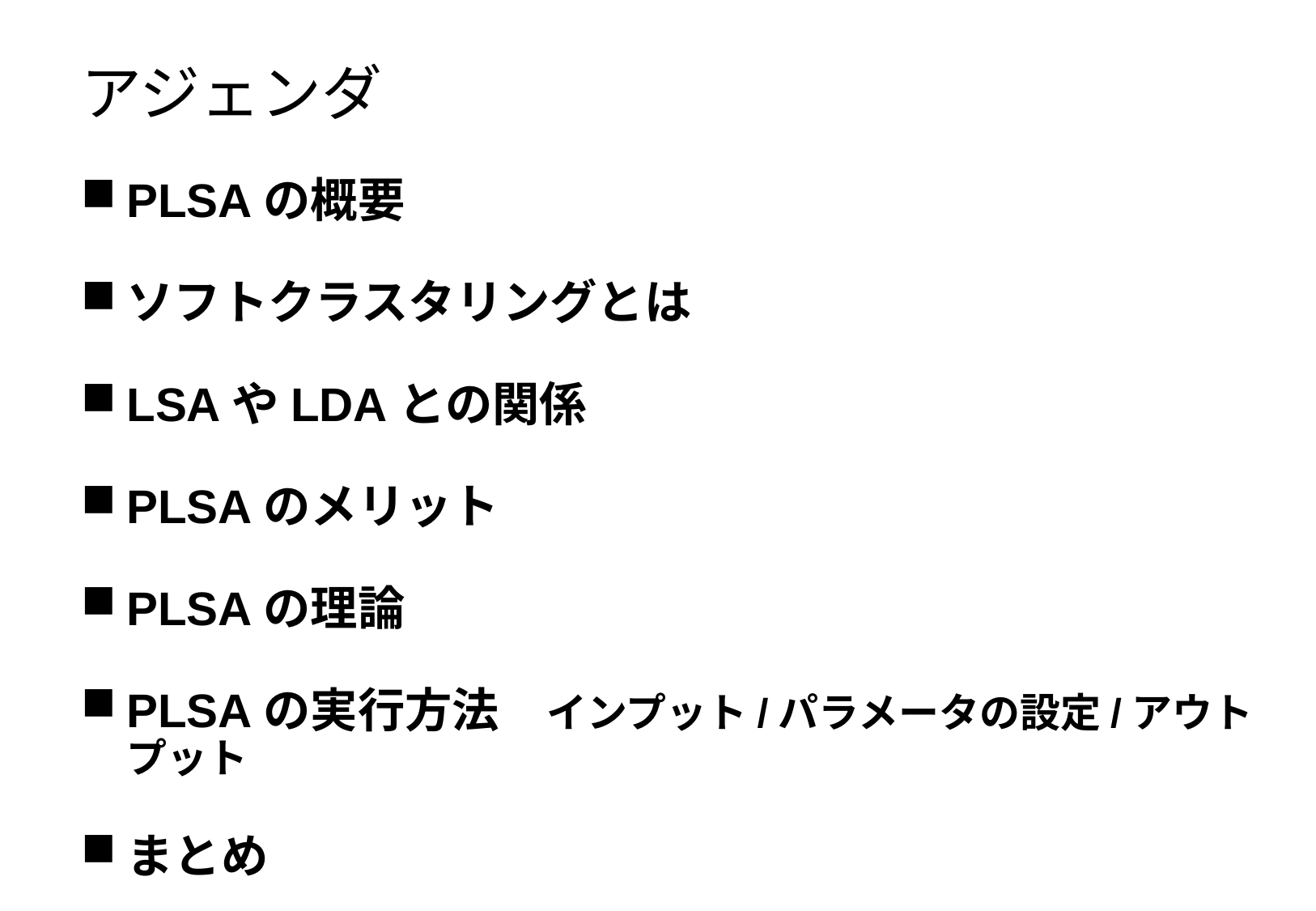

# アジェンダ
PLSAの概要

ソフトクラスタリングとは

LSAやLDAとの関係

PLSAのメリット

PLSAの理論

PLSAの実行方法　インプット/パラメータの設定/アウトプット

まとめ